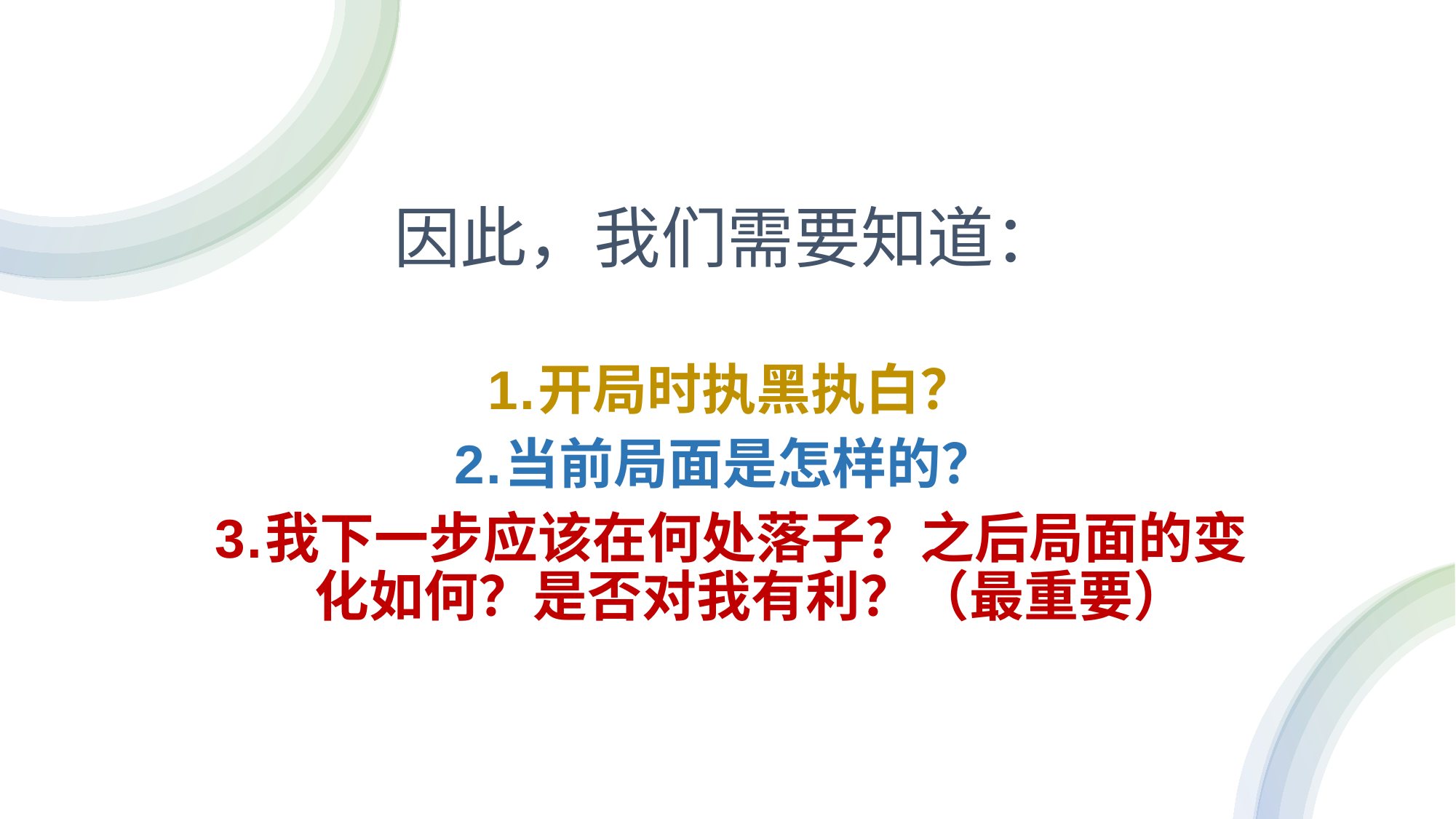

# 因此，我们需要知道：
开局时执黑执白？
当前局面是怎样的？
我下一步应该在何处落子？之后局面的变化如何？是否对我有利？（最重要）